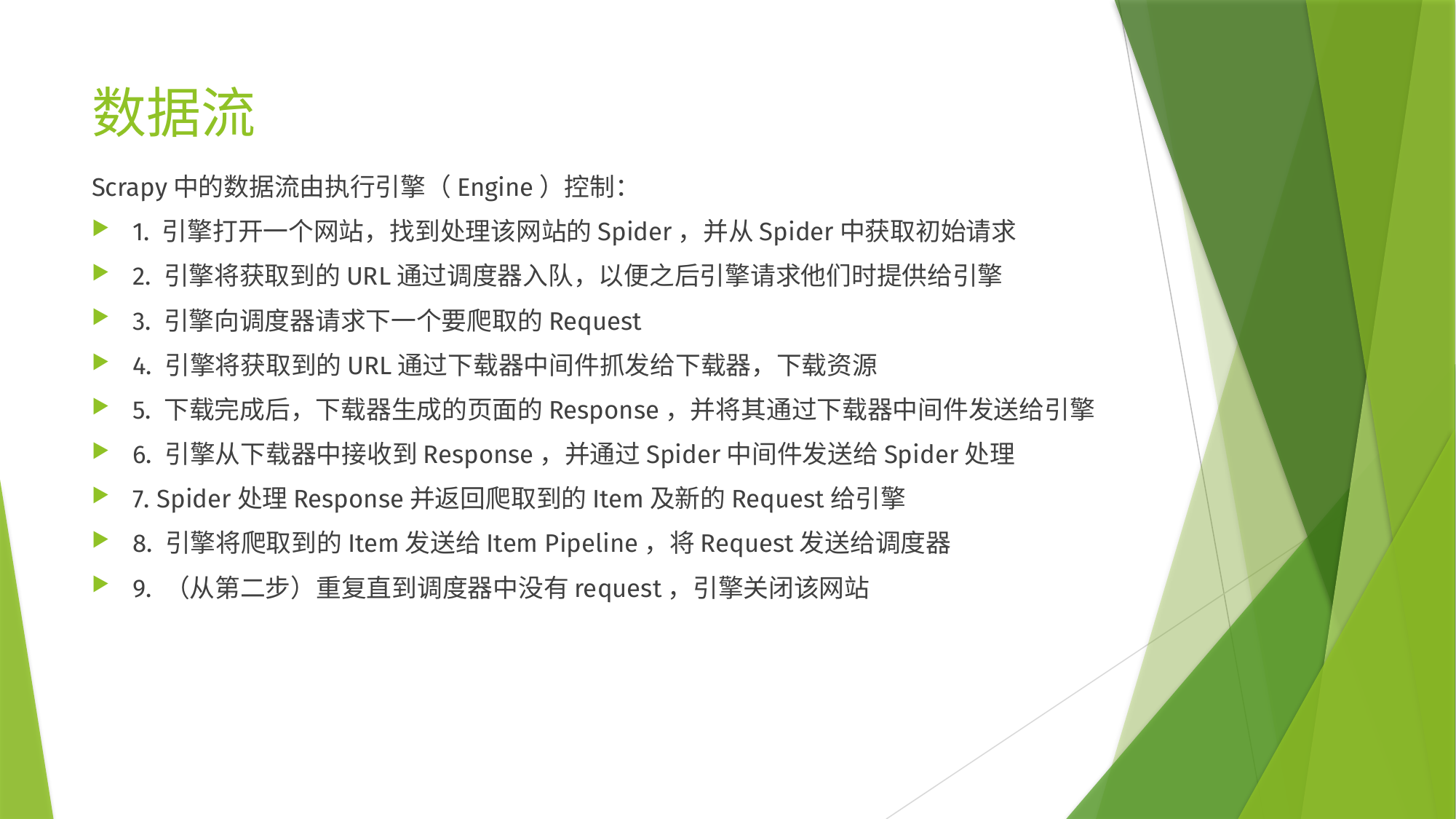

# 数据流
Scrapy中的数据流由执行引擎（Engine）控制：
1. 引擎打开一个网站，找到处理该网站的Spider，并从Spider中获取初始请求
2. 引擎将获取到的URL通过调度器入队，以便之后引擎请求他们时提供给引擎
3. 引擎向调度器请求下一个要爬取的Request
4. 引擎将获取到的URL通过下载器中间件抓发给下载器，下载资源
5. 下载完成后，下载器生成的页面的Response，并将其通过下载器中间件发送给引擎
6. 引擎从下载器中接收到Response，并通过Spider中间件发送给Spider处理
7. Spider处理Response并返回爬取到的Item及新的Request给引擎
8. 引擎将爬取到的Item发送给Item Pipeline，将Request发送给调度器
9. （从第二步）重复直到调度器中没有request，引擎关闭该网站